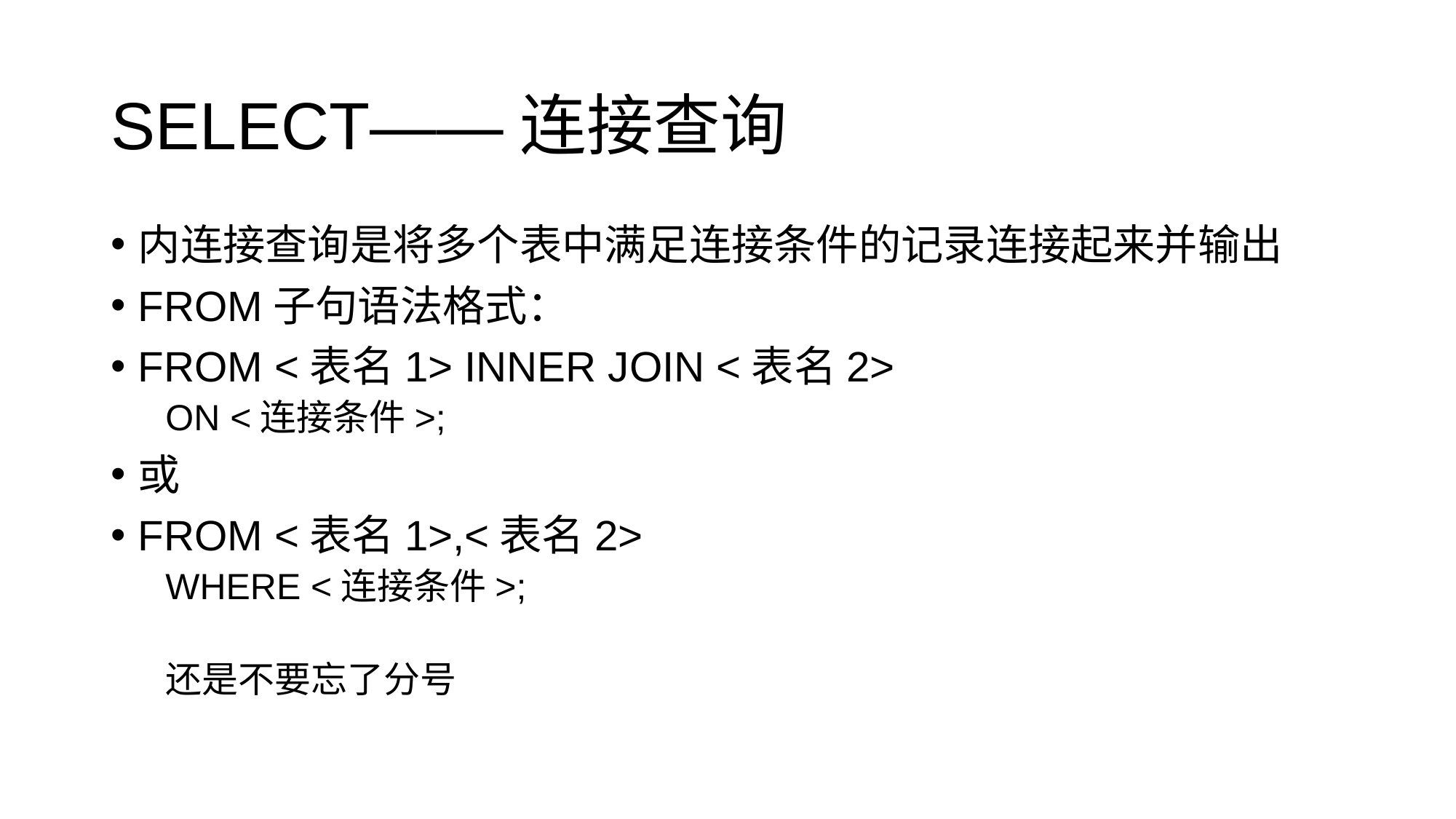

# SELECT——连接查询
内连接查询是将多个表中满足连接条件的记录连接起来并输出
FROM子句语法格式：
FROM <表名1> INNER JOIN <表名2>
ON <连接条件>;
或
FROM <表名1>,<表名2>
WHERE <连接条件>;

还是不要忘了分号